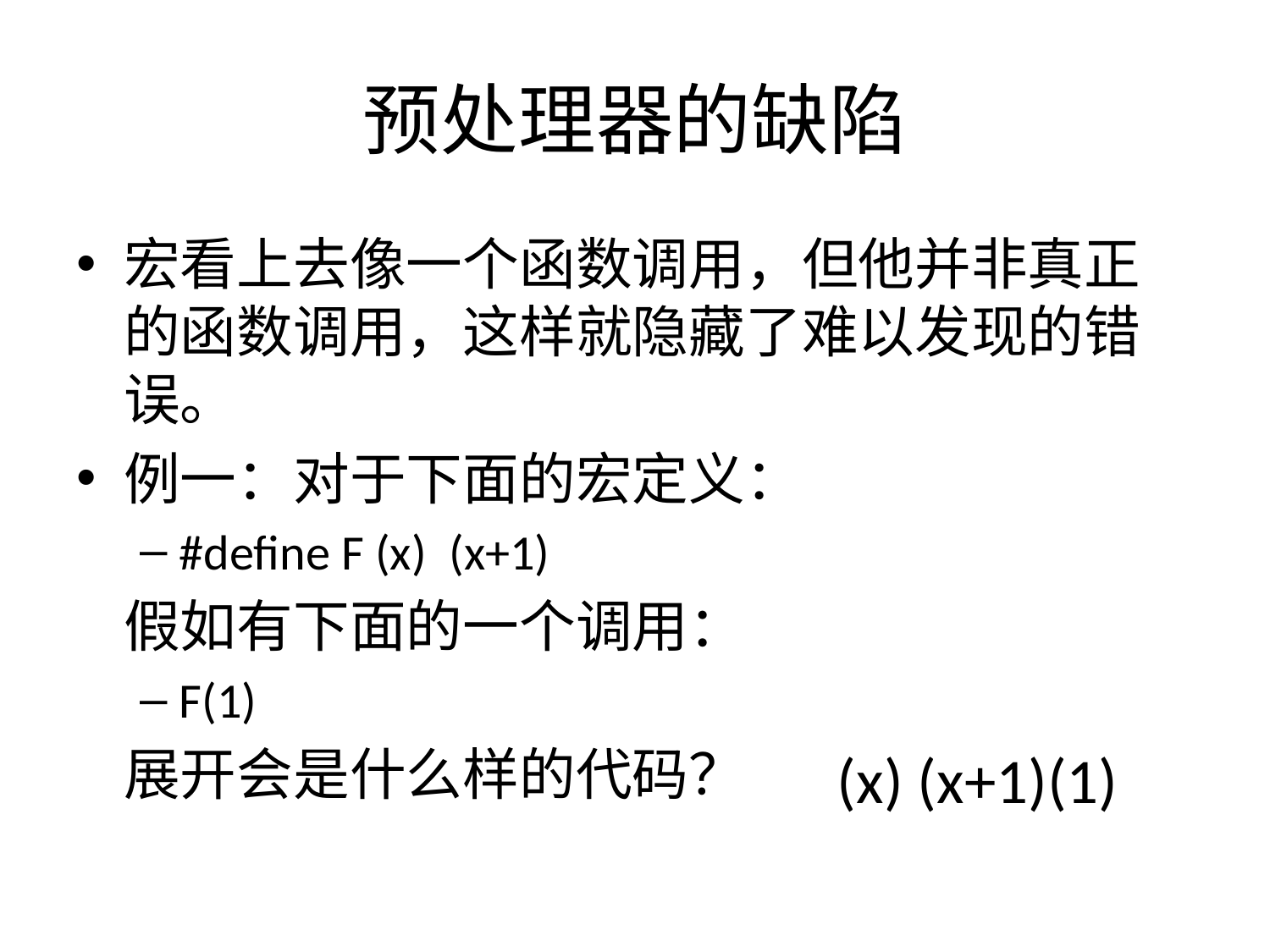

# 预处理器的缺陷
宏看上去像一个函数调用，但他并非真正的函数调用，这样就隐藏了难以发现的错误。
例一：对于下面的宏定义：
#define F (x)  (x+1)
	假如有下面的一个调用：
F(1)
	展开会是什么样的代码？
(x) (x+1)(1)